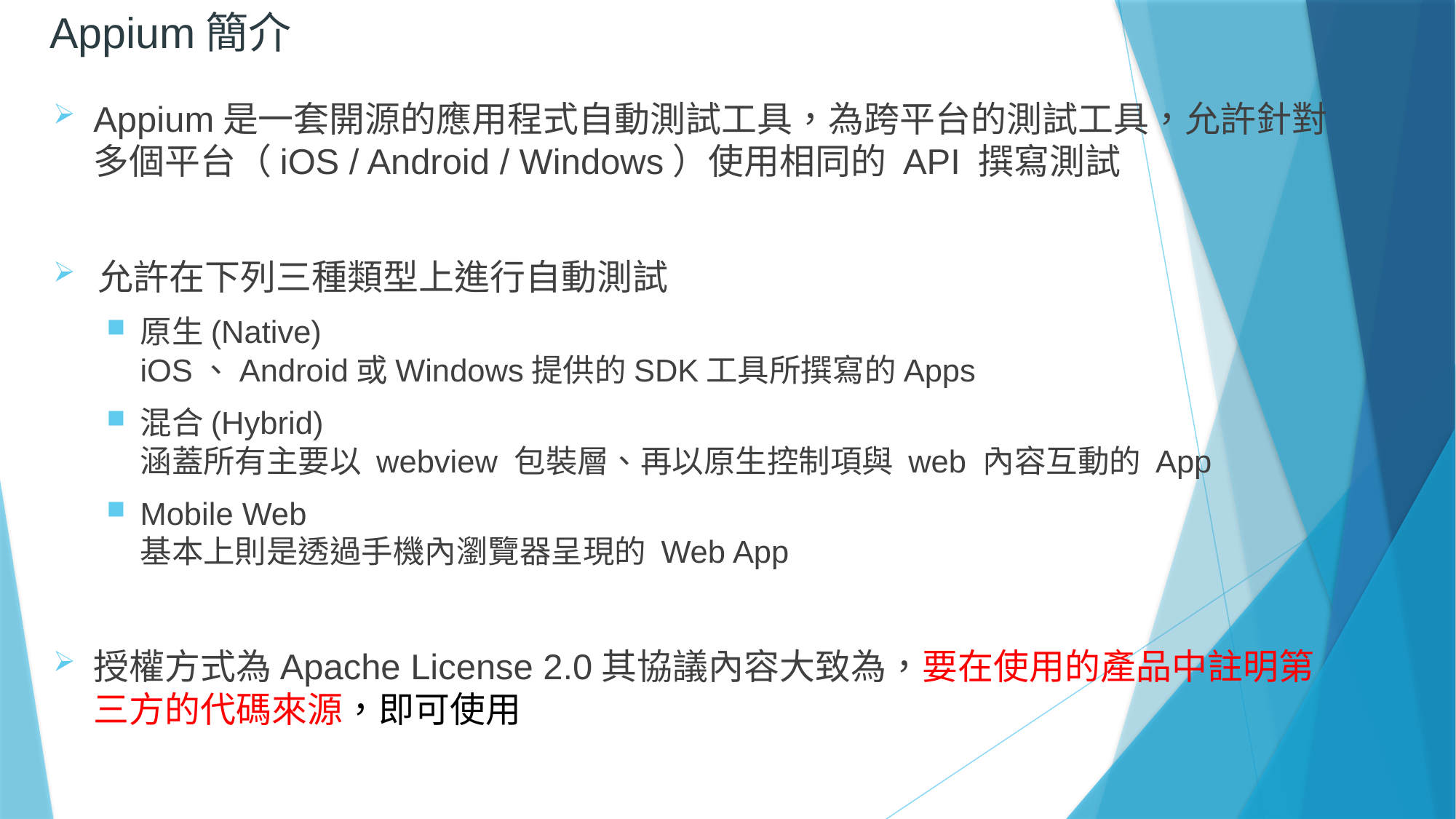

# Appium簡介
Appium是一套開源的應用程式自動測試工具，為跨平台的測試工具，允許針對多個平台（iOS / Android / Windows）使用相同的 API 撰寫測試

允許在下列三種類型上進行自動測試
原生(Native)
iOS、Android或Windows提供的SDK工具所撰寫的Apps
混合(Hybrid)
涵蓋所有主要以 webview 包裝層、再以原生控制項與 web 內容互動的 App
Mobile Web
基本上則是透過手機內瀏覽器呈現的 Web App

授權方式為Apache License 2.0其協議內容大致為，要在使用的產品中註明第三方的代碼來源，即可使用